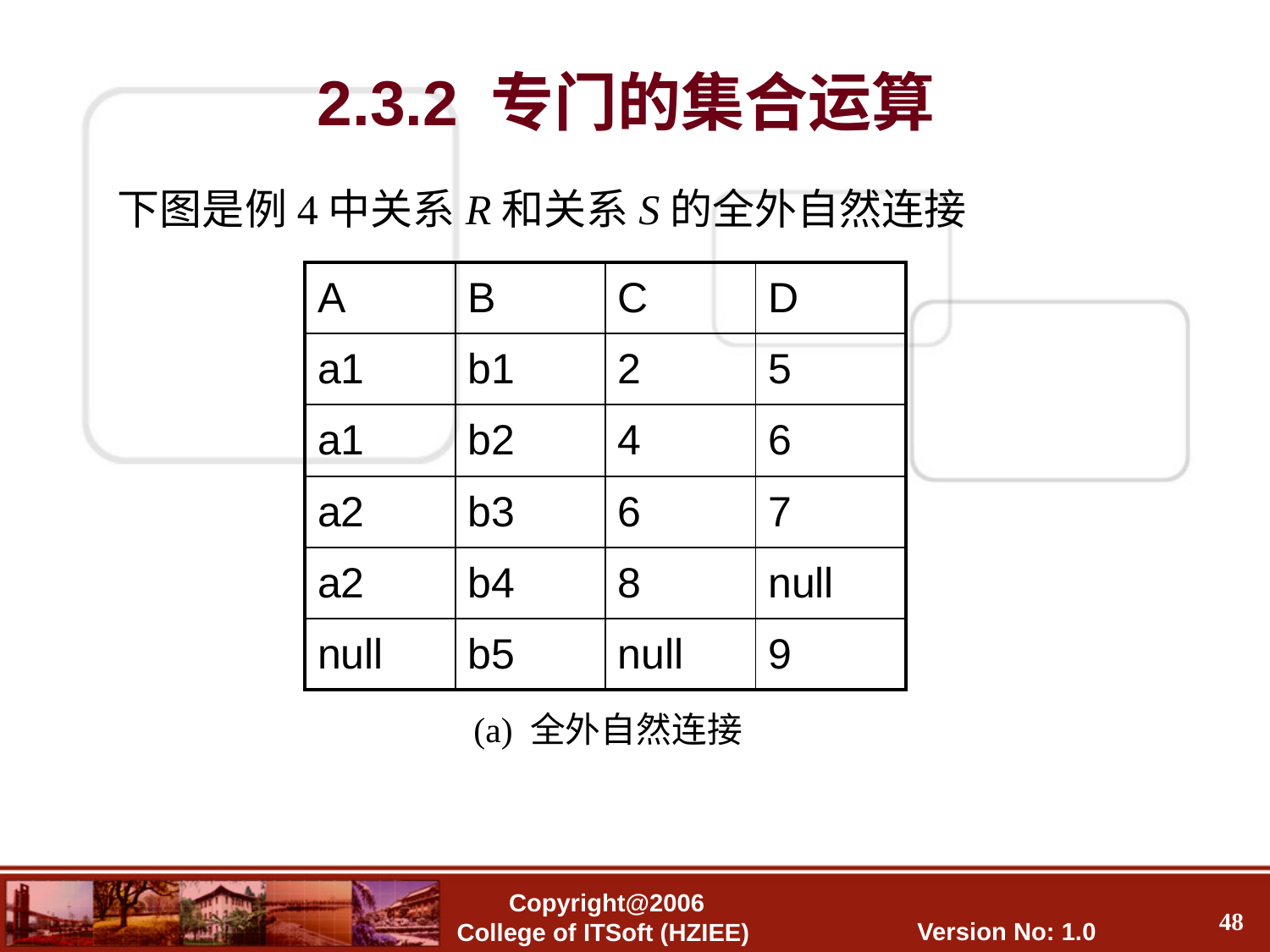

# 2.3.2 专门的集合运算
下图是例4中关系R和关系S的全外自然连接
| A | B | C | D |
| --- | --- | --- | --- |
| a1 | b1 | 2 | 5 |
| a1 | b2 | 4 | 6 |
| a2 | b3 | 6 | 7 |
| a2 | b4 | 8 | null |
| null | b5 | null | 9 |
(a) 全外自然连接